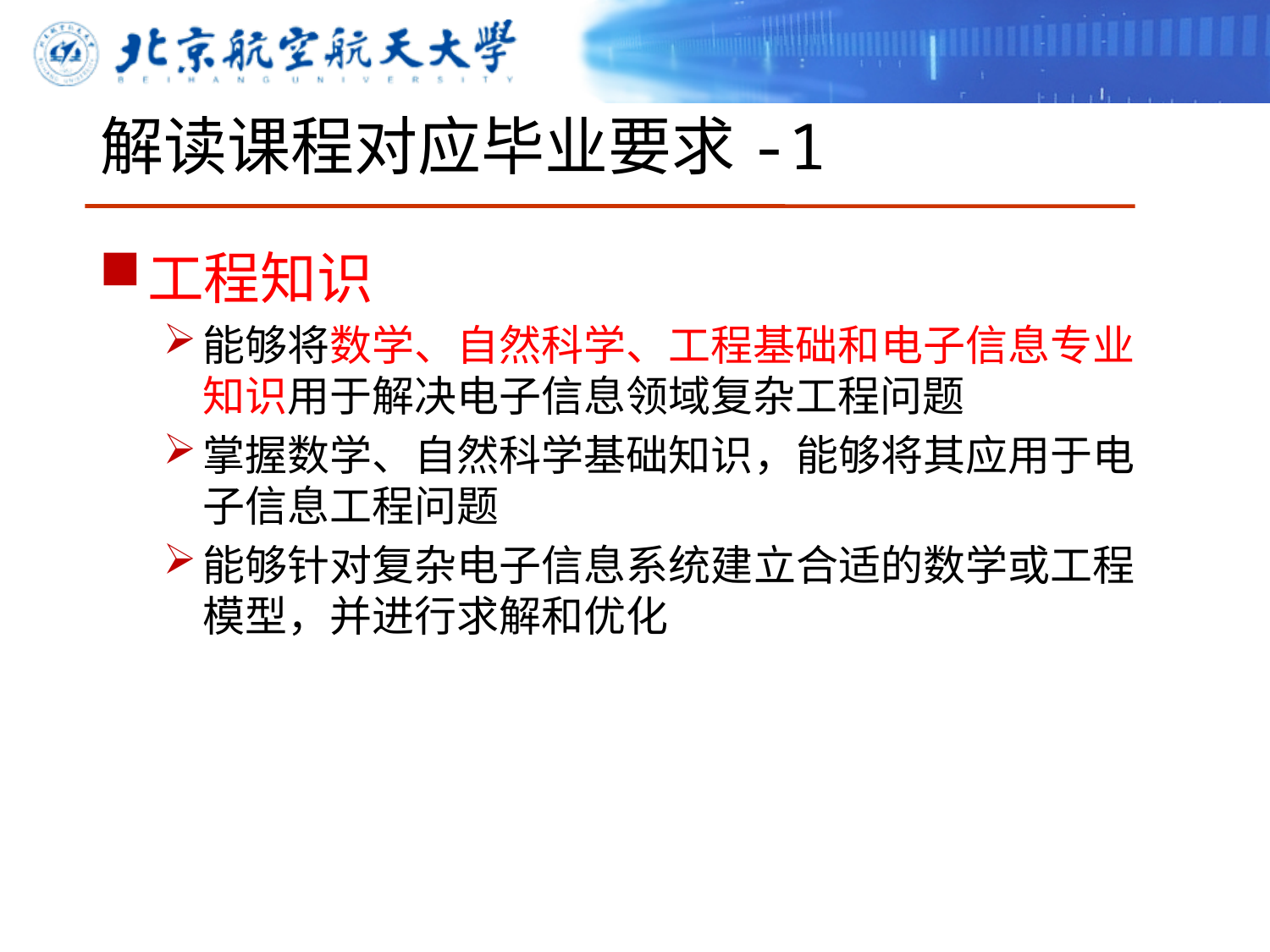

# 解读课程对应毕业要求-1
工程知识
能够将数学、自然科学、工程基础和电子信息专业知识用于解决电子信息领域复杂工程问题
掌握数学、自然科学基础知识，能够将其应用于电子信息工程问题
能够针对复杂电子信息系统建立合适的数学或工程模型，并进行求解和优化